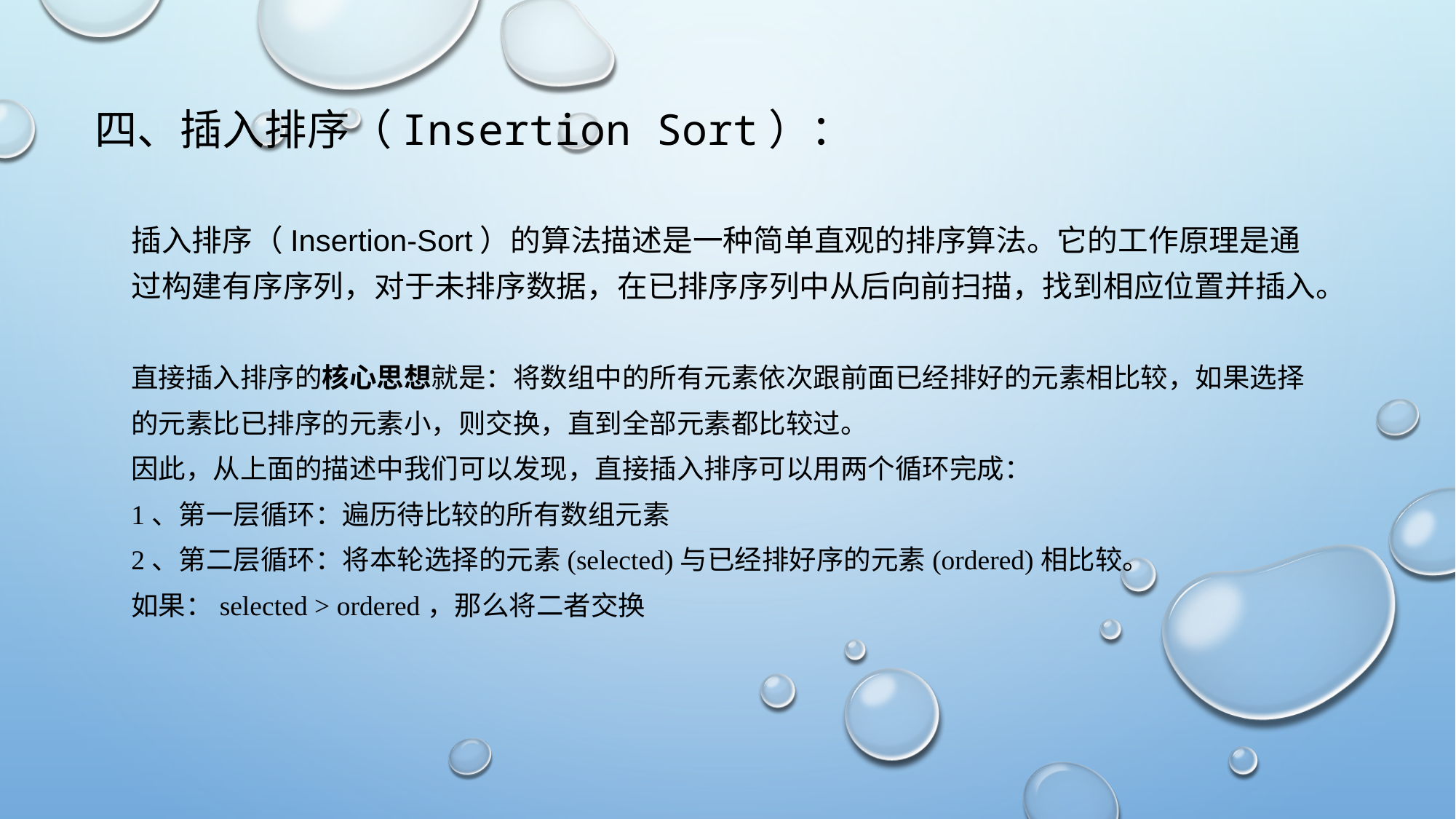

四、插入排序（Insertion Sort）：
插入排序（Insertion-Sort）的算法描述是一种简单直观的排序算法。它的工作原理是通过构建有序序列，对于未排序数据，在已排序序列中从后向前扫描，找到相应位置并插入。
直接插入排序的核心思想就是：将数组中的所有元素依次跟前面已经排好的元素相比较，如果选择的元素比已排序的元素小，则交换，直到全部元素都比较过。
因此，从上面的描述中我们可以发现，直接插入排序可以用两个循环完成：
1、第一层循环：遍历待比较的所有数组元素
2、第二层循环：将本轮选择的元素(selected)与已经排好序的元素(ordered)相比较。
如果：selected > ordered，那么将二者交换